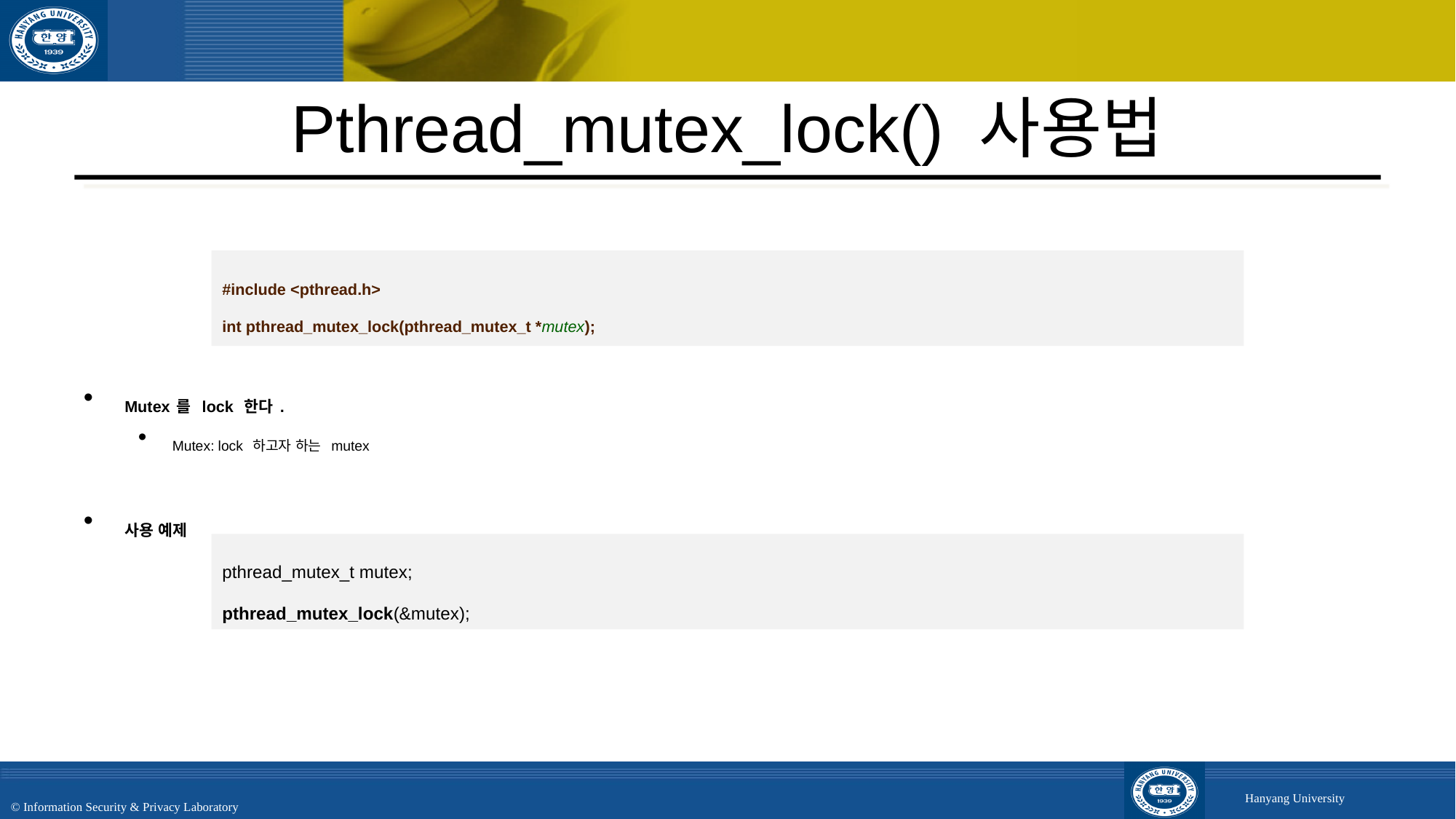

# Pthread_mutex_lock() 사용법

Mutex를 lock 한다.
Mutex: lock 하고자 하는 mutex

사용 예제
#include <pthread.h>
int pthread_mutex_lock(pthread_mutex_t *mutex);
pthread_mutex_t mutex;
pthread_mutex_lock(&mutex);